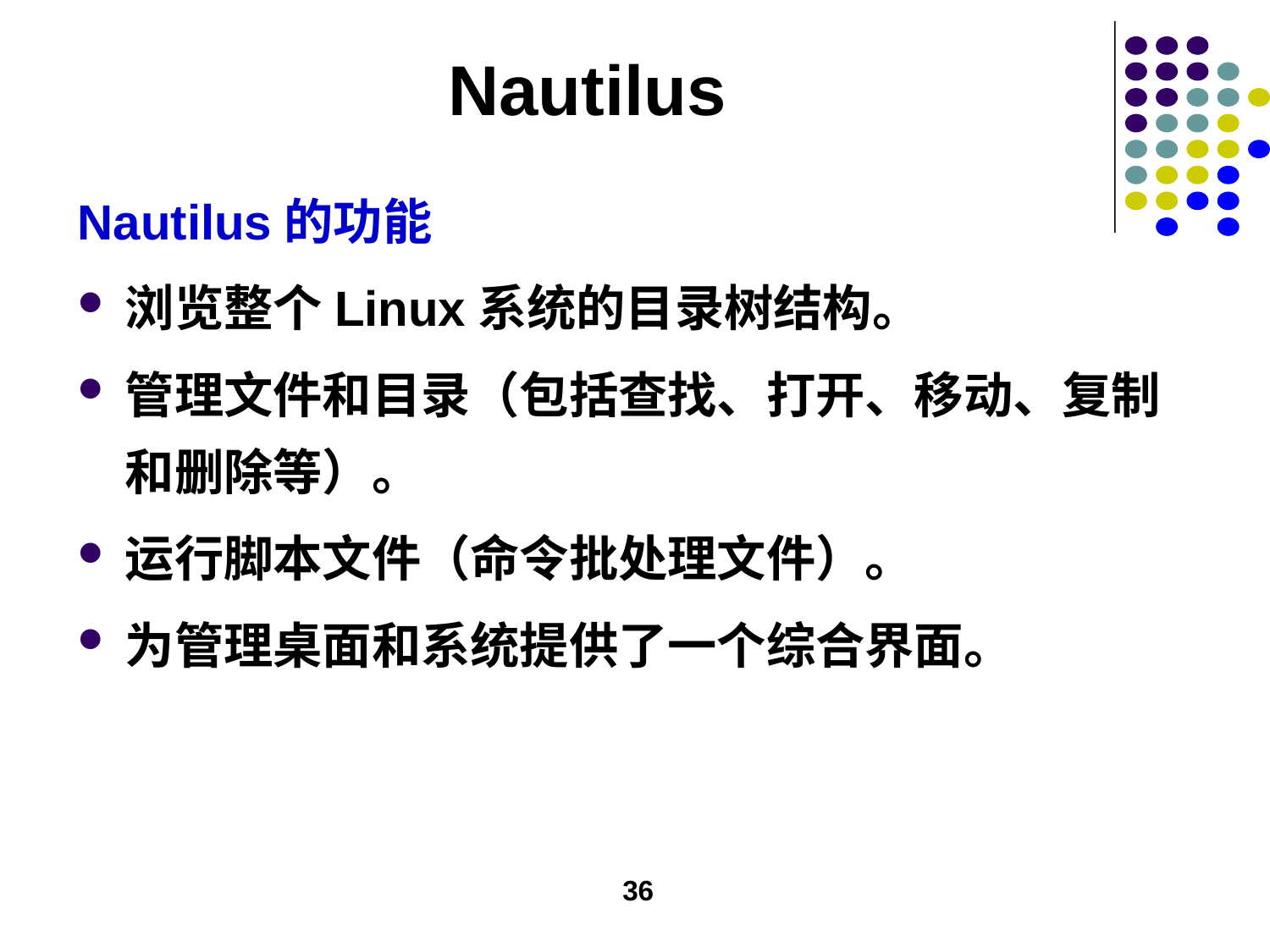

# Nautilus
Nautilus的功能
浏览整个Linux系统的目录树结构。
管理文件和目录（包括查找、打开、移动、复制和删除等）。
运行脚本文件（命令批处理文件）。
为管理桌面和系统提供了一个综合界面。

36